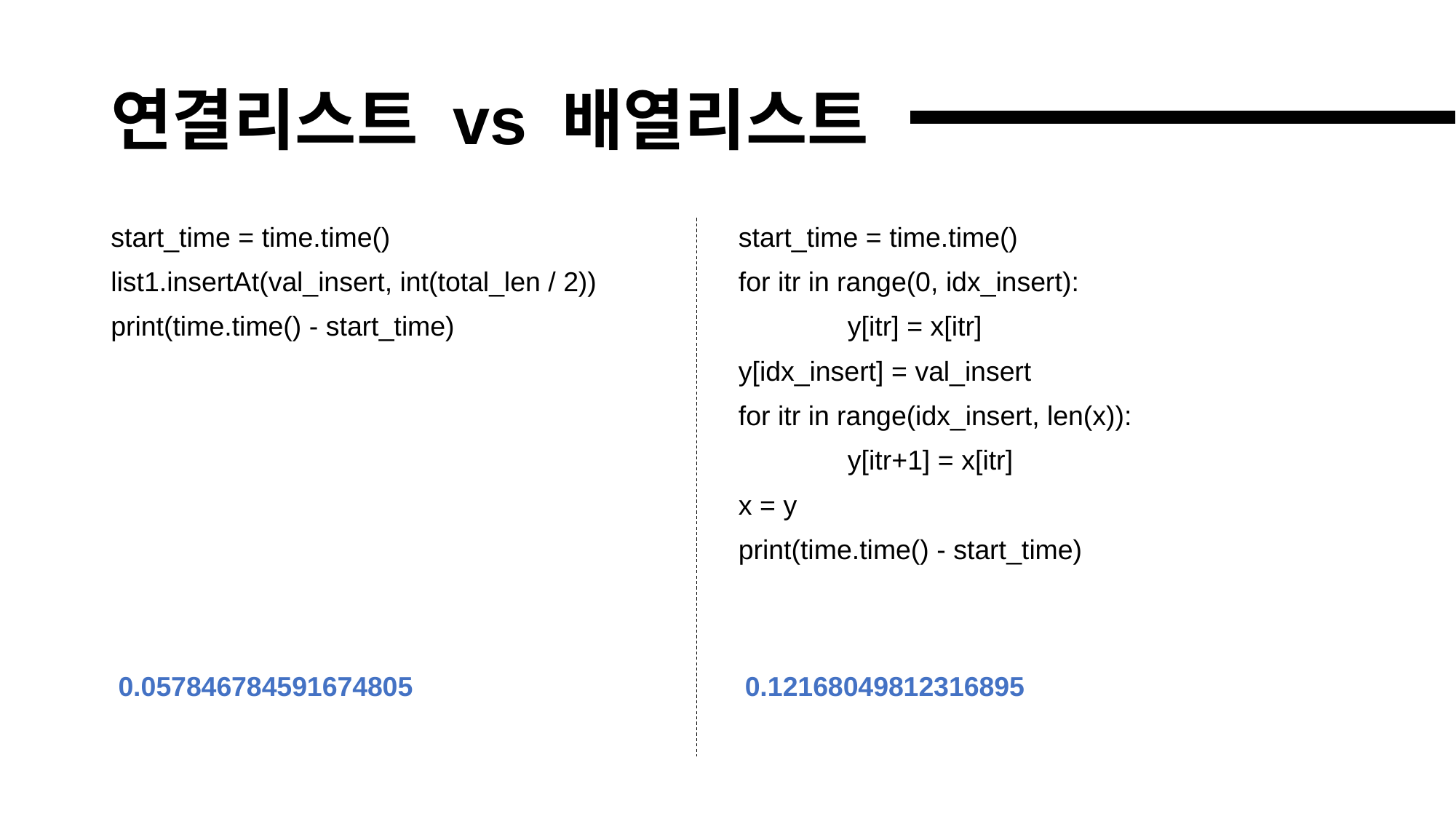

# 연결리스트 vs 배열리스트

start_time = time.time()
list1.insertAt(val_insert, int(total_len / 2))
print(time.time() - start_time)

start_time = time.time()
for itr in range(0, idx_insert):
	y[itr] = x[itr]
y[idx_insert] = val_insert
for itr in range(idx_insert, len(x)):
	y[itr+1] = x[itr]
x = y
print(time.time() - start_time)
0.057846784591674805
0.12168049812316895